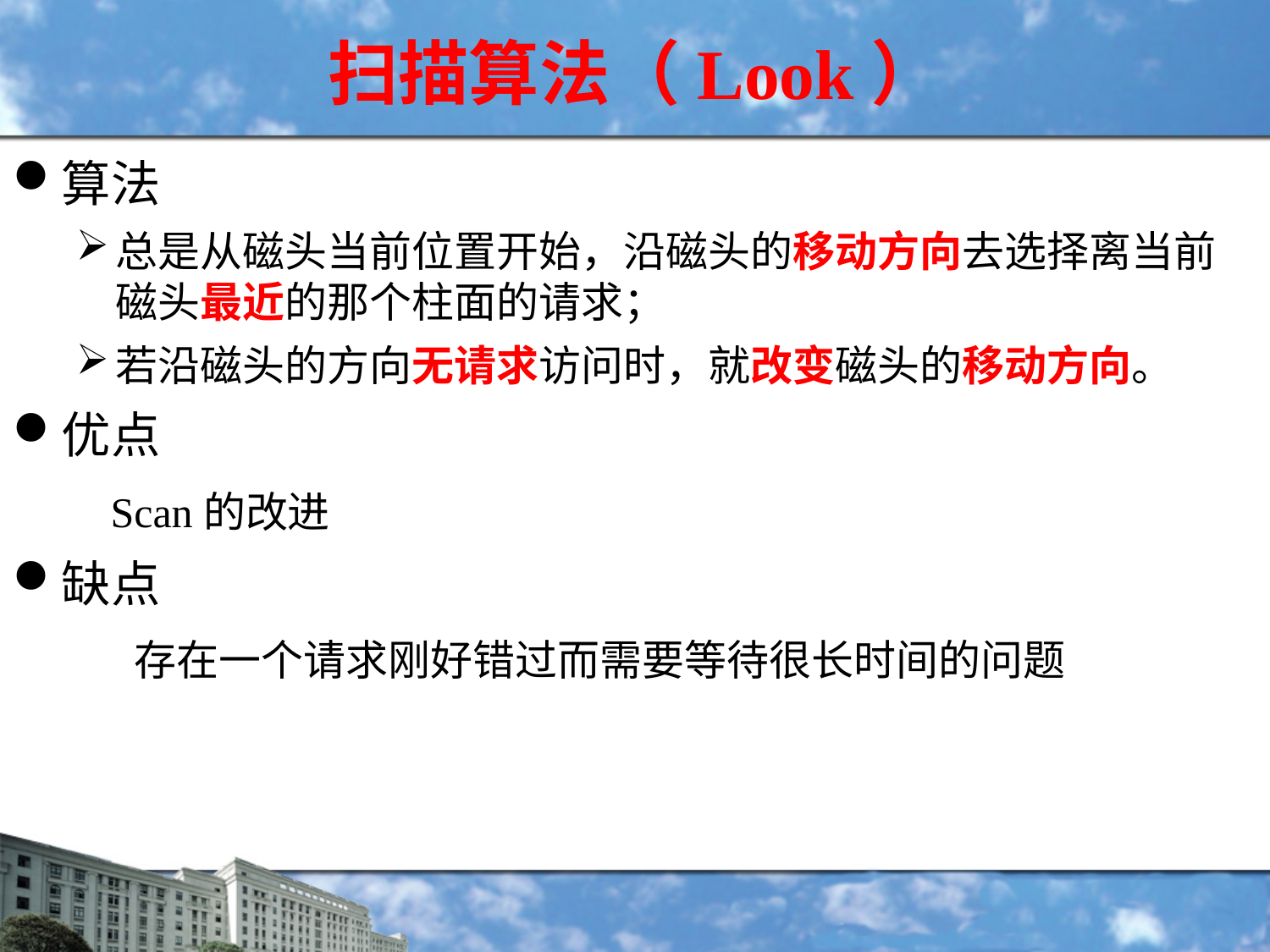

扫描算法（Look）
算法
总是从磁头当前位置开始，沿磁头的移动方向去选择离当前磁头最近的那个柱面的请求；
若沿磁头的方向无请求访问时，就改变磁头的移动方向。
优点
        Scan的改进
缺点
          存在一个请求刚好错过而需要等待很长时间的问题